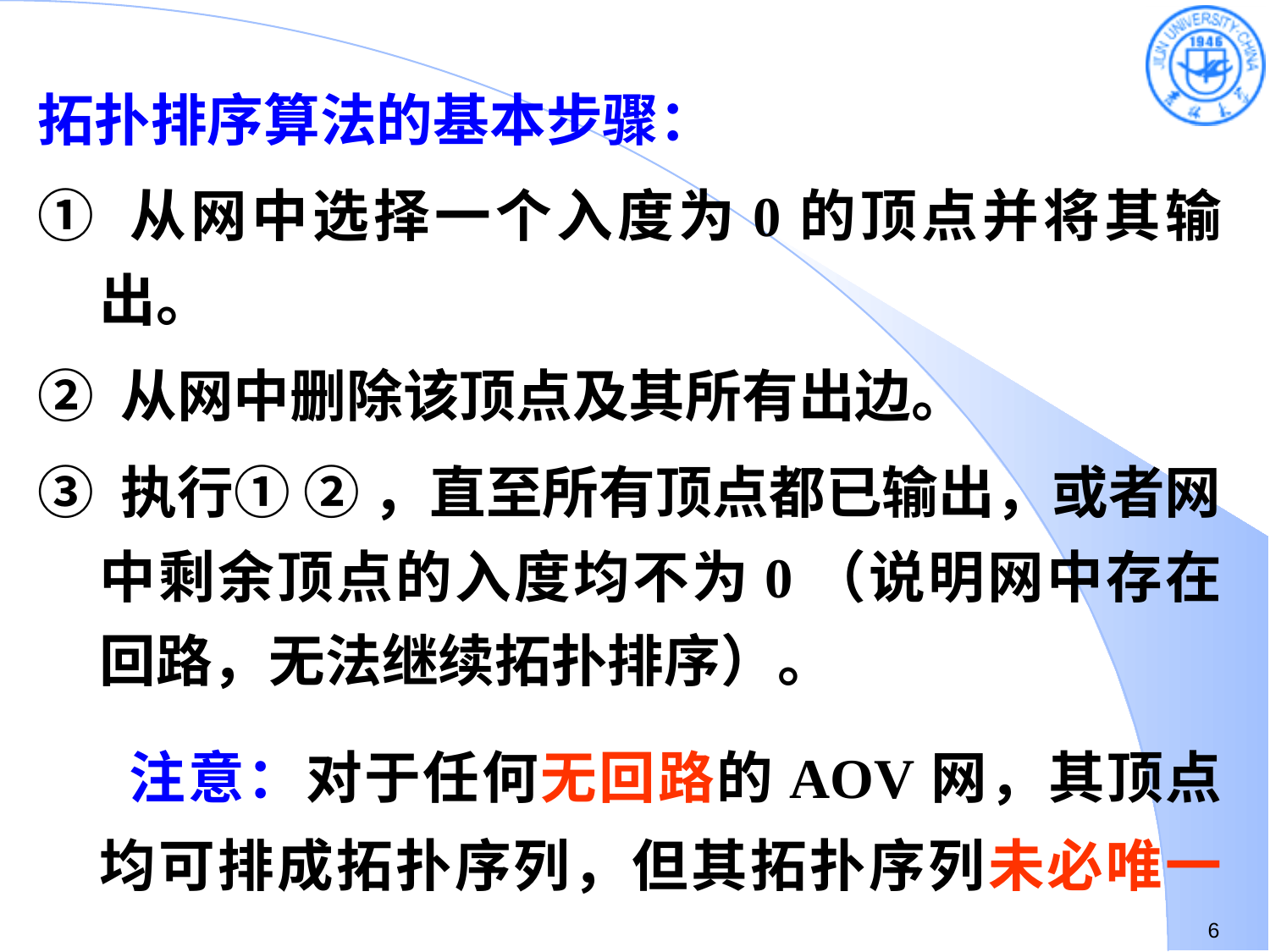

# 拓扑排序算法的基本步骤：
① 从网中选择一个入度为0的顶点并将其输出。
② 从网中删除该顶点及其所有出边。
③ 执行① ② ，直至所有顶点都已输出，或者网中剩余顶点的入度均不为0（说明网中存在回路，无法继续拓扑排序）。
     注意：对于任何无回路的AOV网，其顶点均可排成拓扑序列，但其拓扑序列未必唯一 。